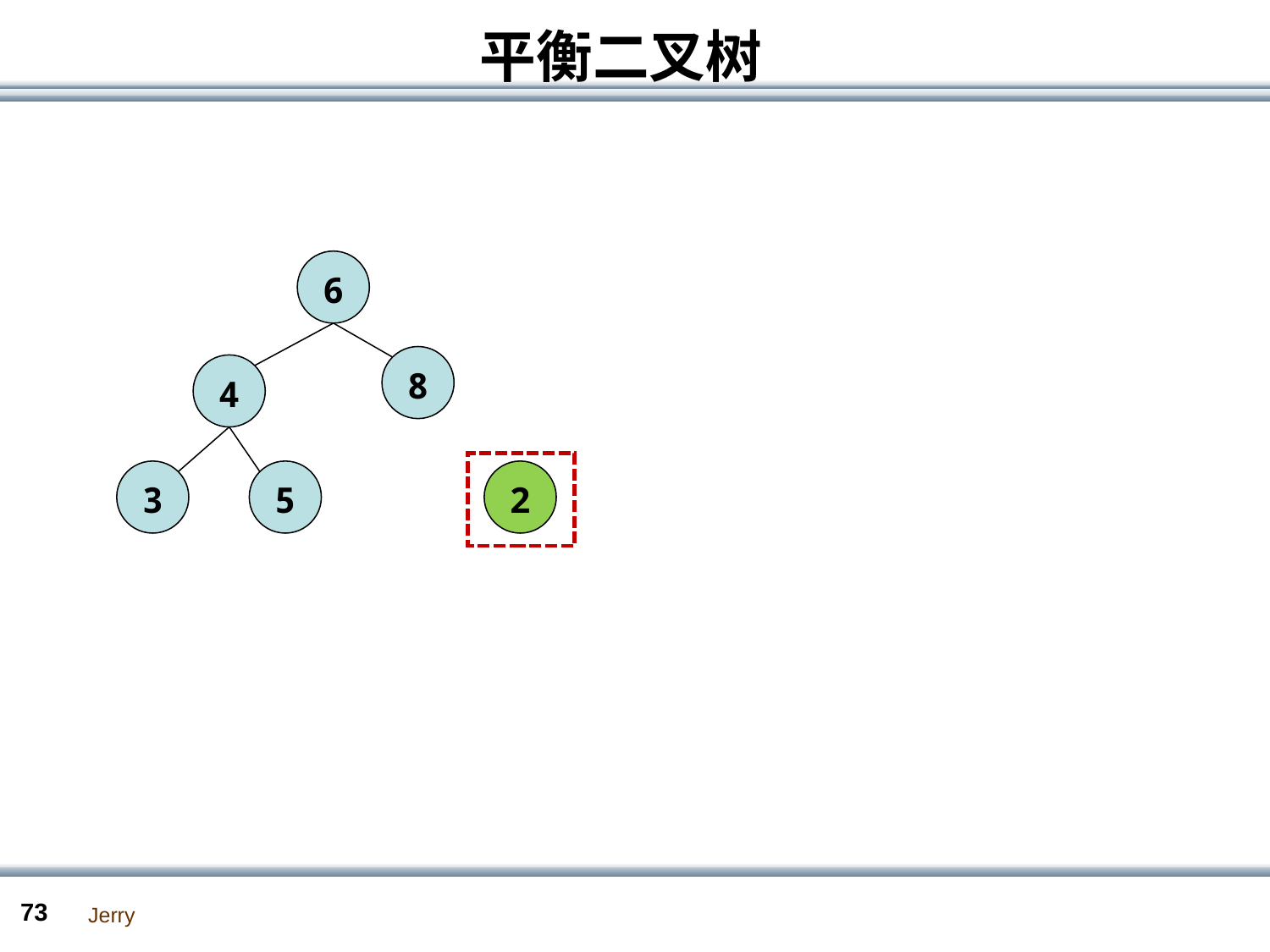

# 平衡二叉树
6
8
4

3
5
2